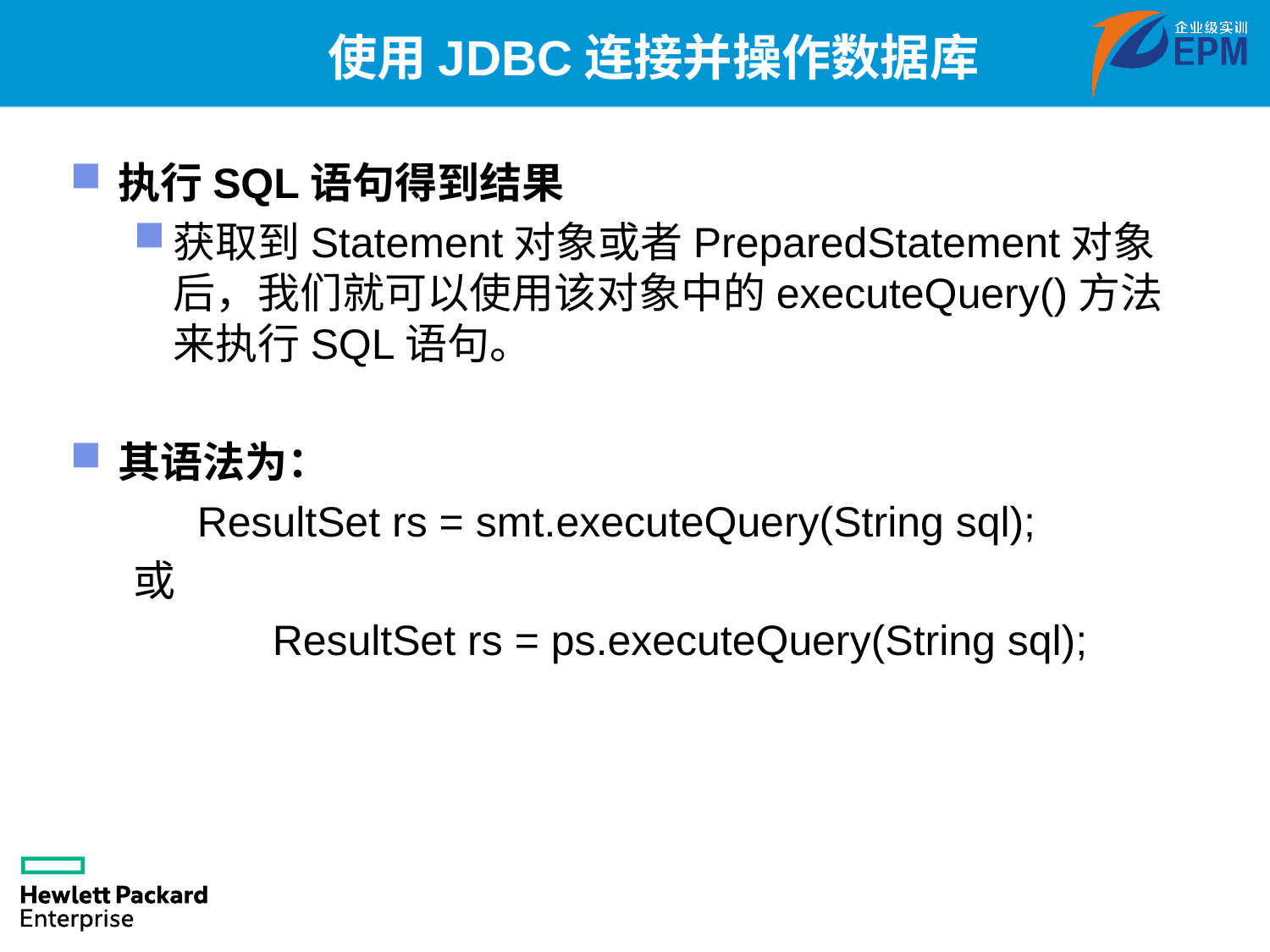

使用JDBC连接并操作数据库
执行SQL语句得到结果
获取到Statement对象或者PreparedStatement对象后，我们就可以使用该对象中的executeQuery()方法来执行SQL语句。

其语法为：
ResultSet rs = smt.executeQuery(String sql);
或
	 ResultSet rs = ps.executeQuery(String sql);